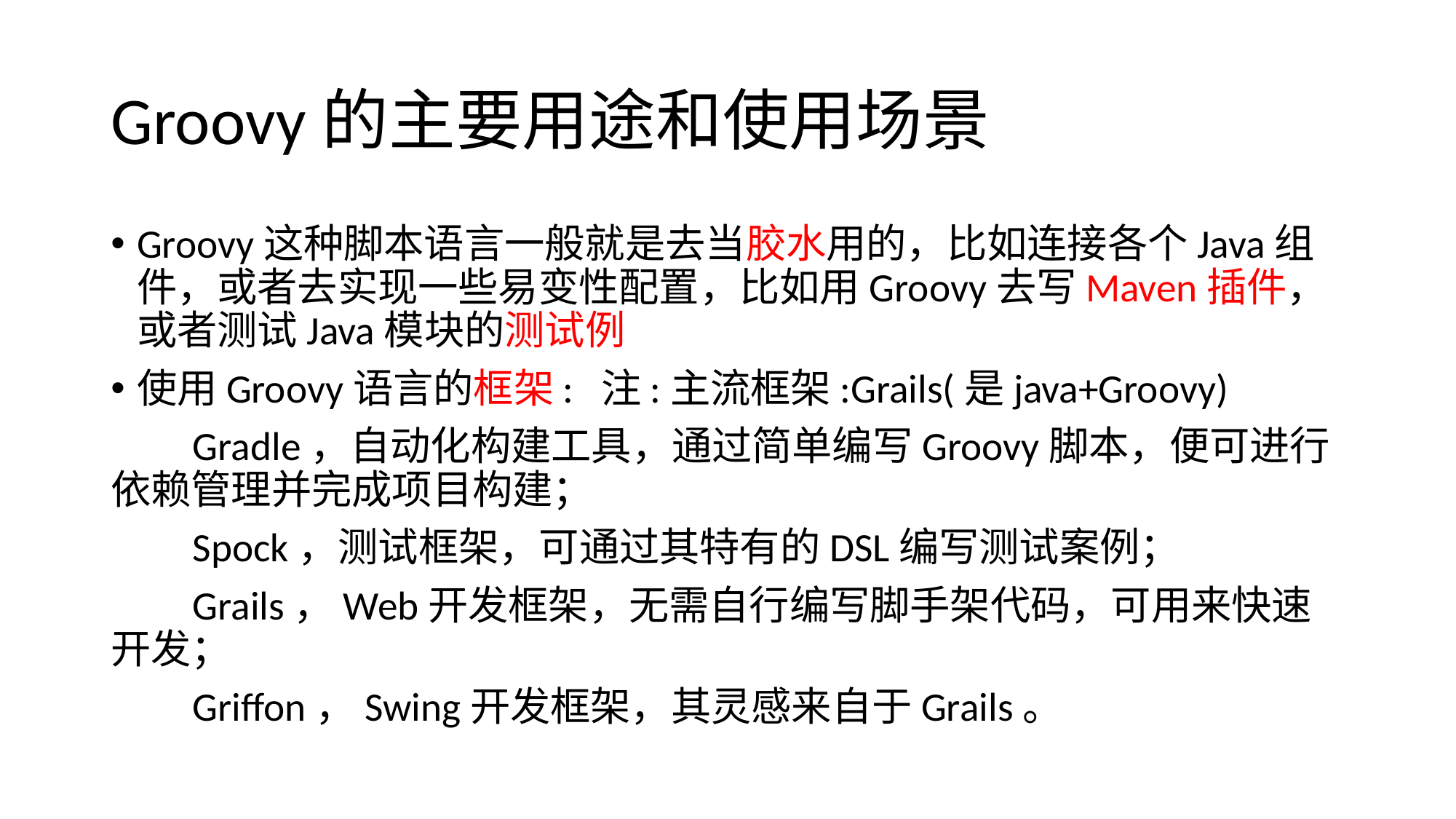

# Groovy的主要用途和使用场景
Groovy这种脚本语言一般就是去当胶水用的，比如连接各个Java组件，或者去实现一些易变性配置，比如用Groovy去写Maven插件，或者测试Java模块的测试例
使用Groovy语言的框架:  注:主流框架:Grails(是java+Groovy)
         Gradle，自动化构建工具，通过简单编写Groovy脚本，便可进行依赖管理并完成项目构建；
         Spock，测试框架，可通过其特有的DSL编写测试案例；
         Grails，Web开发框架，无需自行编写脚手架代码，可用来快速开发；
         Griffon，Swing开发框架，其灵感来自于Grails。